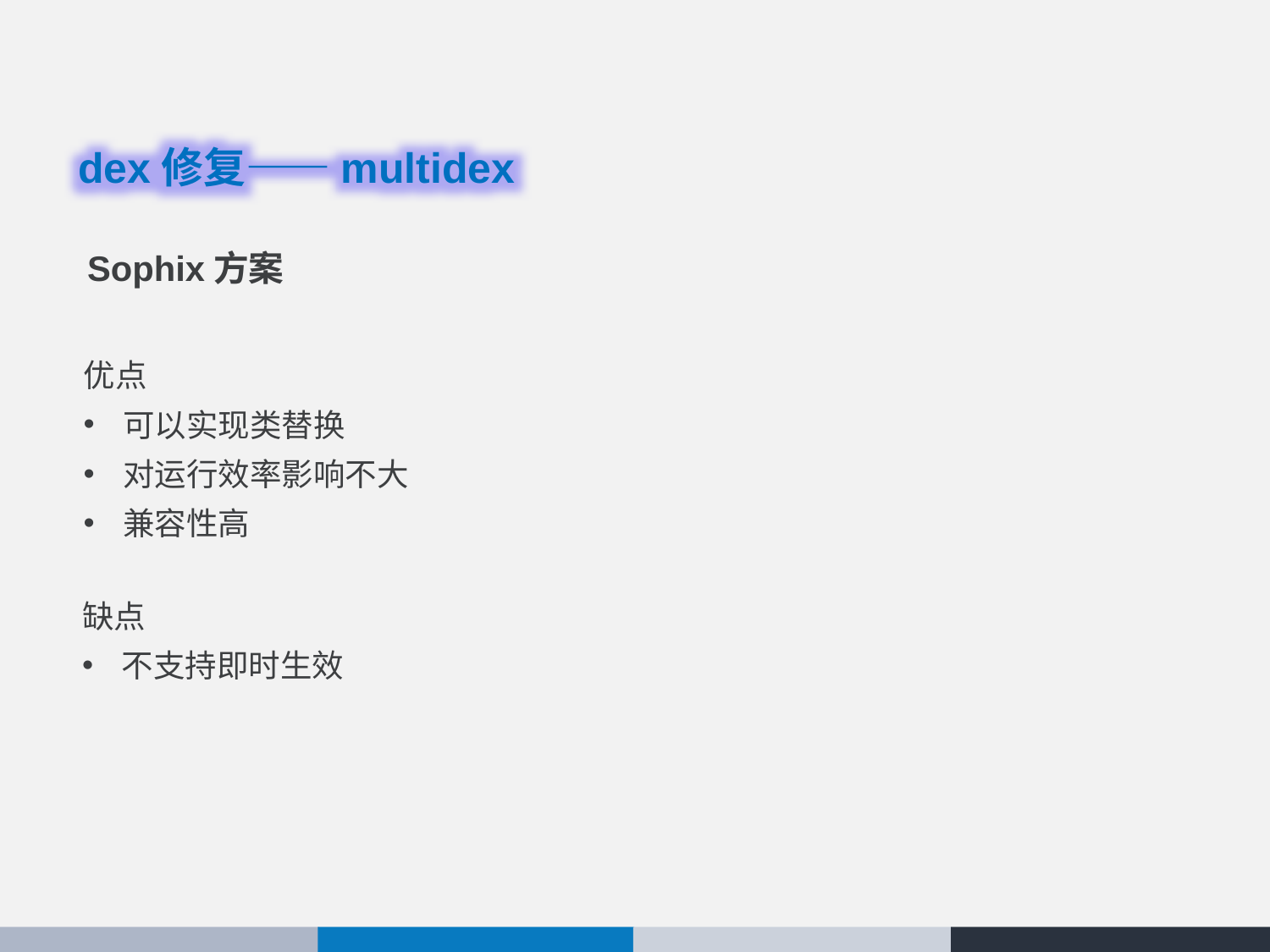

dex修复——multidex
Sophix方案
优点
可以实现类替换
对运行效率影响不大
兼容性高
缺点
不支持即时生效